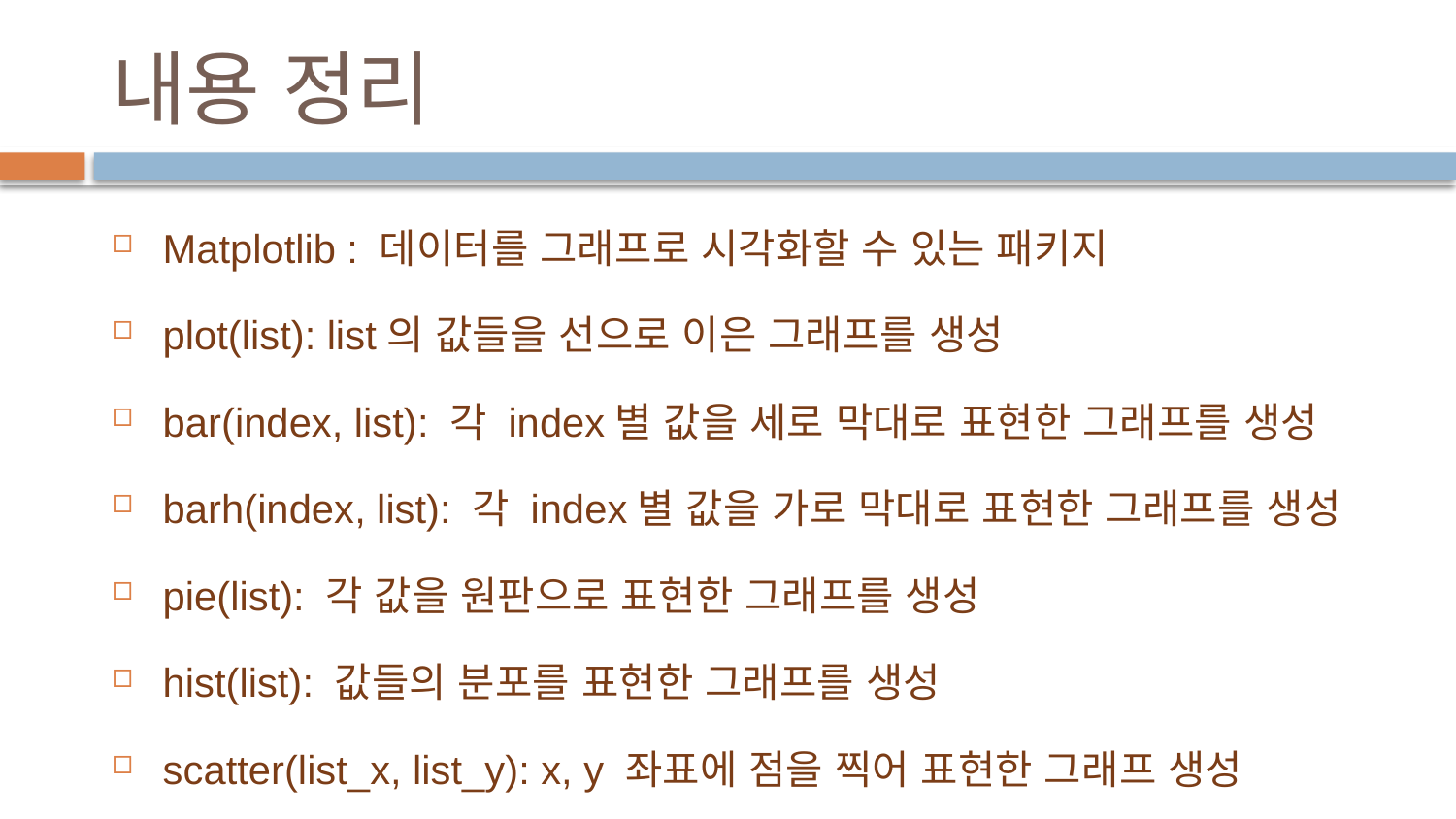

# 내용 정리
Matplotlib : 데이터를 그래프로 시각화할 수 있는 패키지
plot(list): list의 값들을 선으로 이은 그래프를 생성
bar(index, list): 각 index별 값을 세로 막대로 표현한 그래프를 생성
barh(index, list): 각 index별 값을 가로 막대로 표현한 그래프를 생성
pie(list): 각 값을 원판으로 표현한 그래프를 생성
hist(list): 값들의 분포를 표현한 그래프를 생성
scatter(list_x, list_y): x, y 좌표에 점을 찍어 표현한 그래프 생성